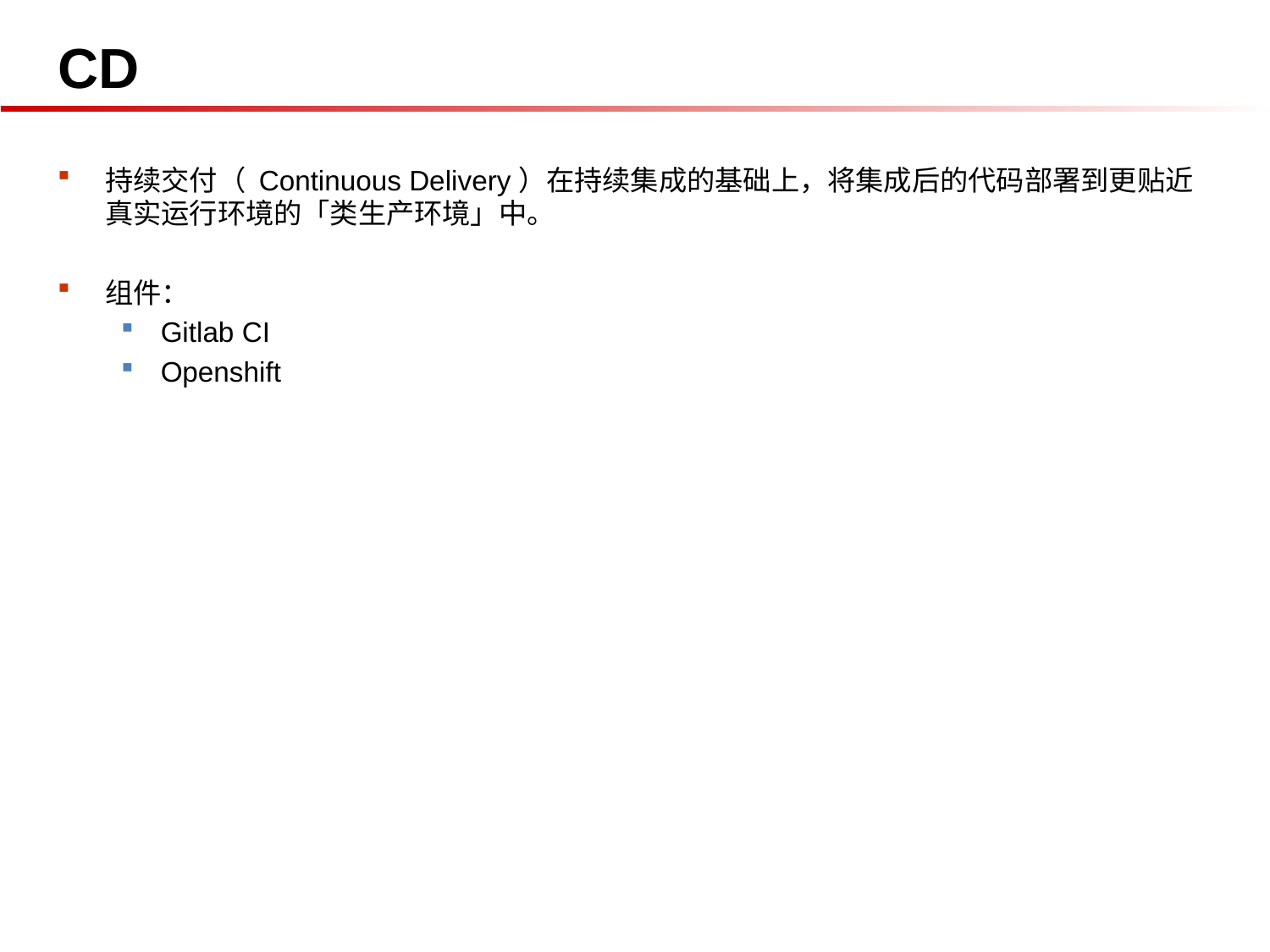

# CD
持续交付（ Continuous Delivery）在持续集成的基础上，将集成后的代码部署到更贴近真实运行环境的「类生产环境」中。

组件：
Gitlab CI
Openshift